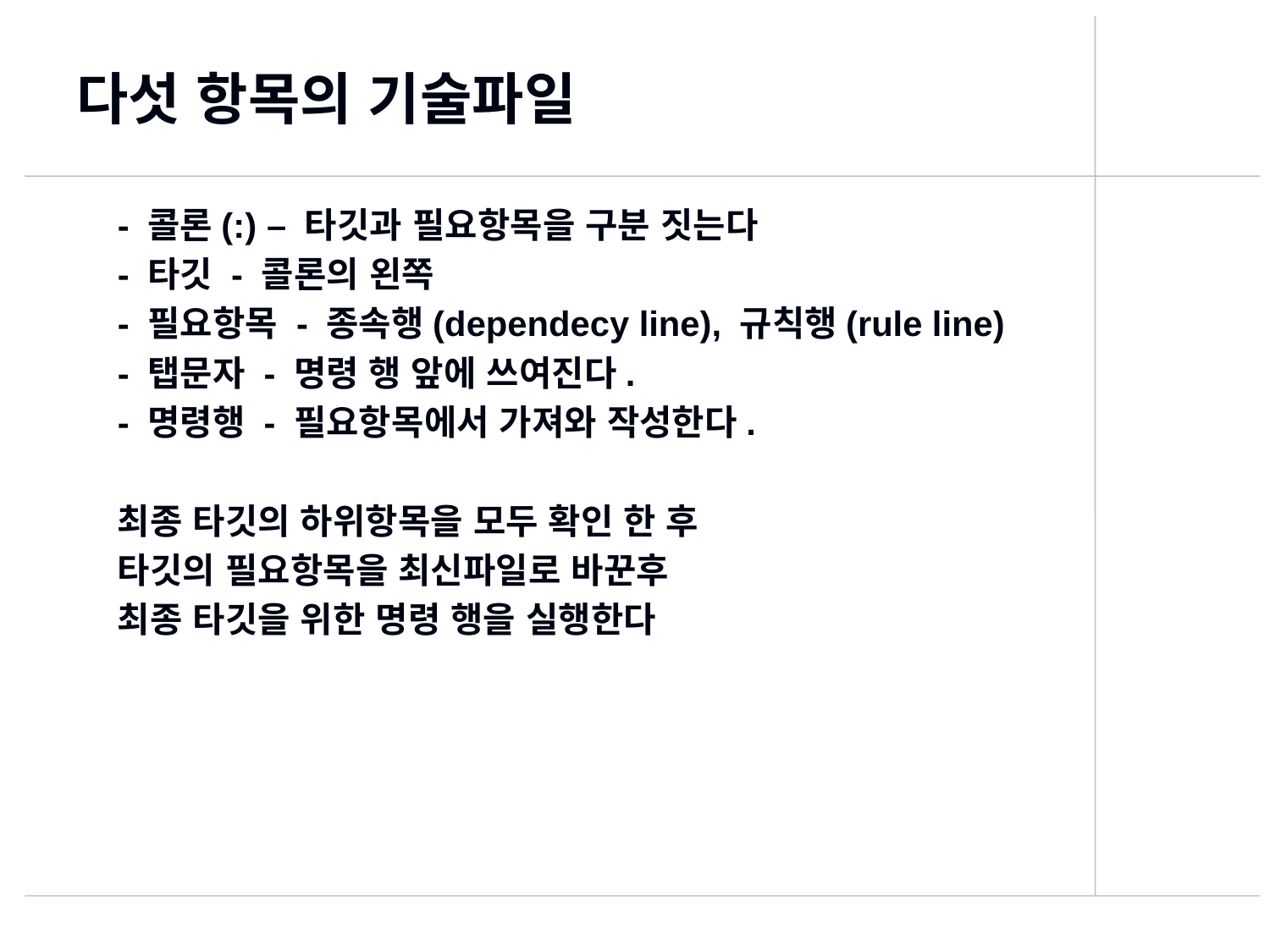

# 다섯 항목의 기술파일
- 콜론(:) – 타깃과 필요항목을 구분 짓는다
- 타깃 - 콜론의 왼쪽
- 필요항목 - 종속행(dependecy line), 규칙행(rule line)
- 탭문자 - 명령 행 앞에 쓰여진다.
- 명령행 - 필요항목에서 가져와 작성한다.

최종 타깃의 하위항목을 모두 확인 한 후
타깃의 필요항목을 최신파일로 바꾼후
최종 타깃을 위한 명령 행을 실행한다

423